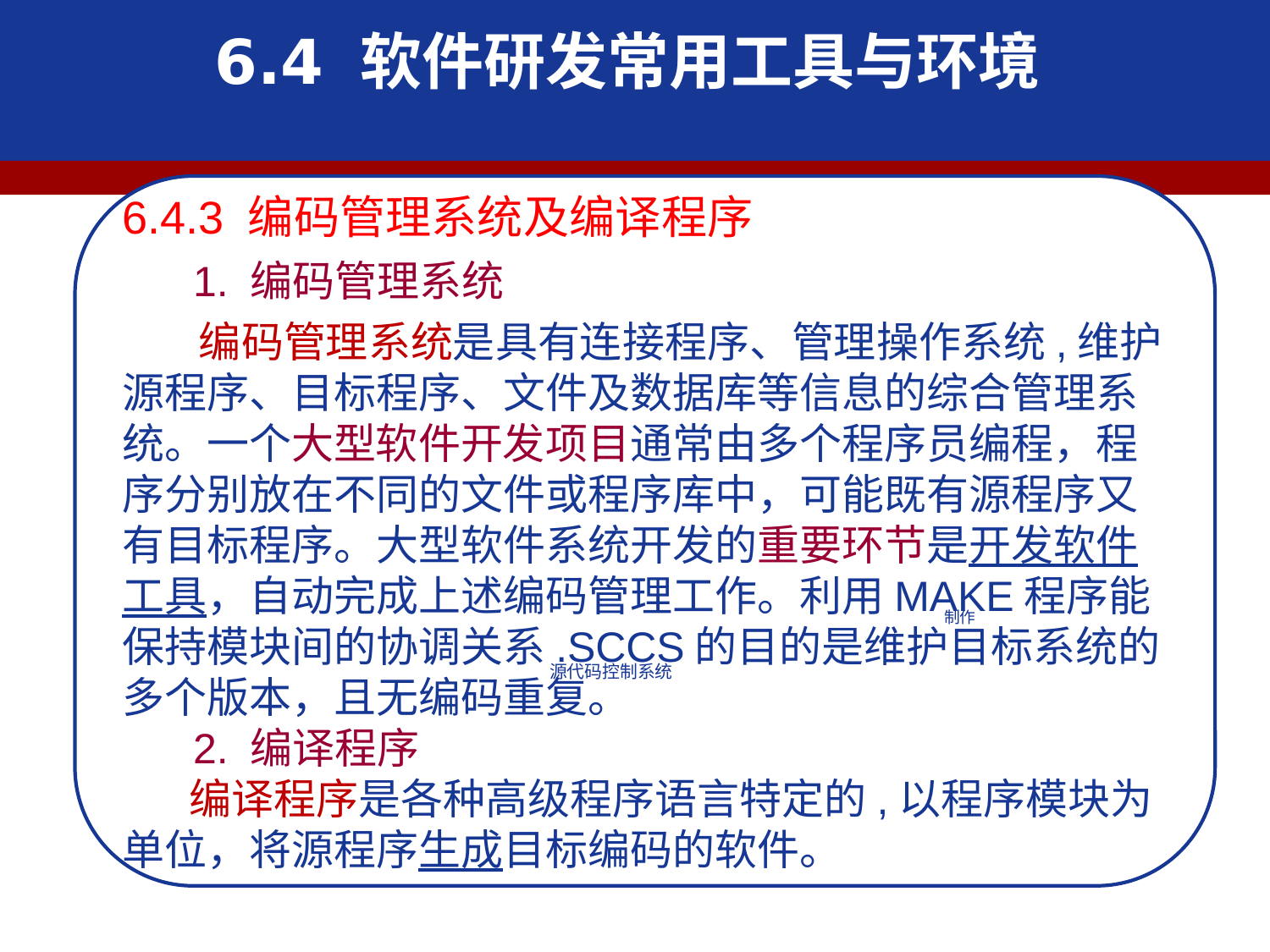

6.4 软件研发常用工具与环境

6.4.3 编码管理系统及编译程序
      1. 编码管理系统
       编码管理系统是具有连接程序、管理操作系统,维护源程序、目标程序、文件及数据库等信息的综合管理系统。一个大型软件开发项目通常由多个程序员编程，程序分别放在不同的文件或程序库中，可能既有源程序又有目标程序。大型软件系统开发的重要环节是开发软件工具，自动完成上述编码管理工作。利用MAKE程序能保持模块间的协调关系.SCCS的目的是维护目标系统的多个版本，且无编码重复。
      2. 编译程序
      编译程序是各种高级程序语言特定的,以程序模块为单位，将源程序生成目标编码的软件。
制作
源代码控制系统